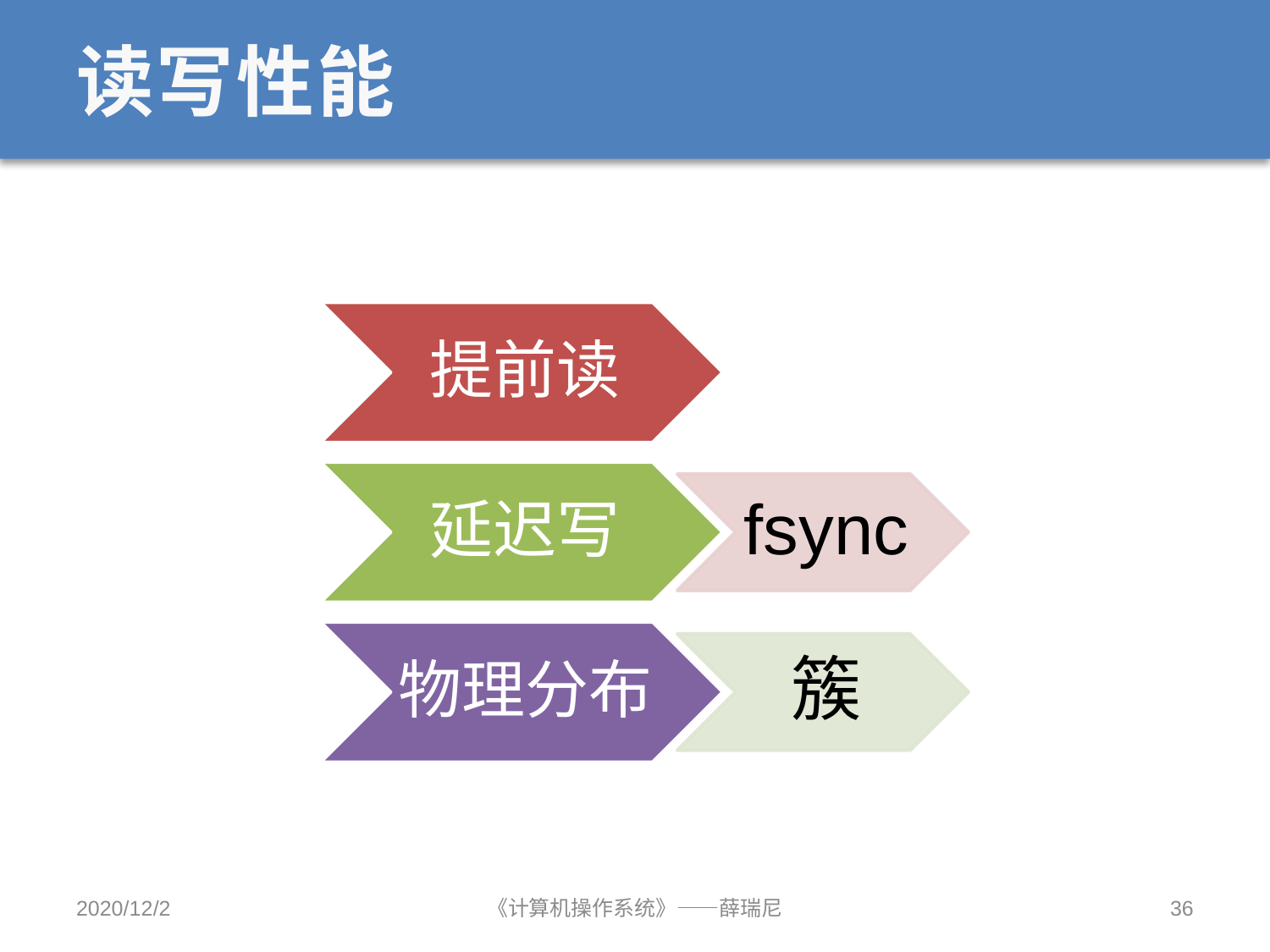

# 读写性能
提前读
延迟写
fsync
物理分布
簇
2020/12/2
《计算机操作系统》——薛瑞尼
36